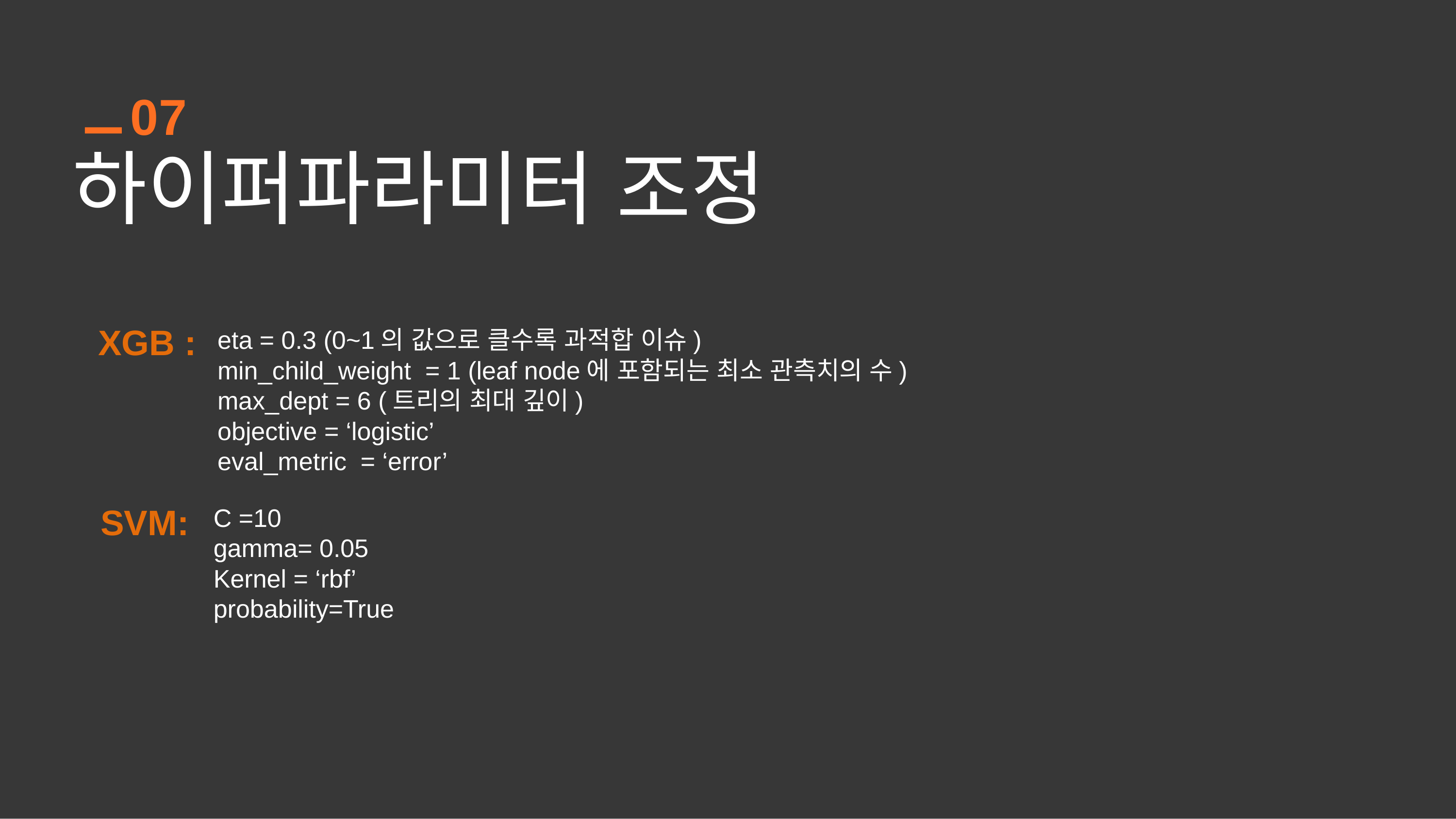

07

하이퍼파라미터 조정
XGB :
eta = 0.3 (0~1의 값으로 클수록 과적합 이슈)
min_child_weight  = 1 (leaf node에 포함되는 최소 관측치의 수)
max_dept = 6 (트리의 최대 깊이)
objective = ‘logistic’
eval_metric  = ‘error’
SVM:
C =10
gamma= 0.05
Kernel = ‘rbf’
probability=True